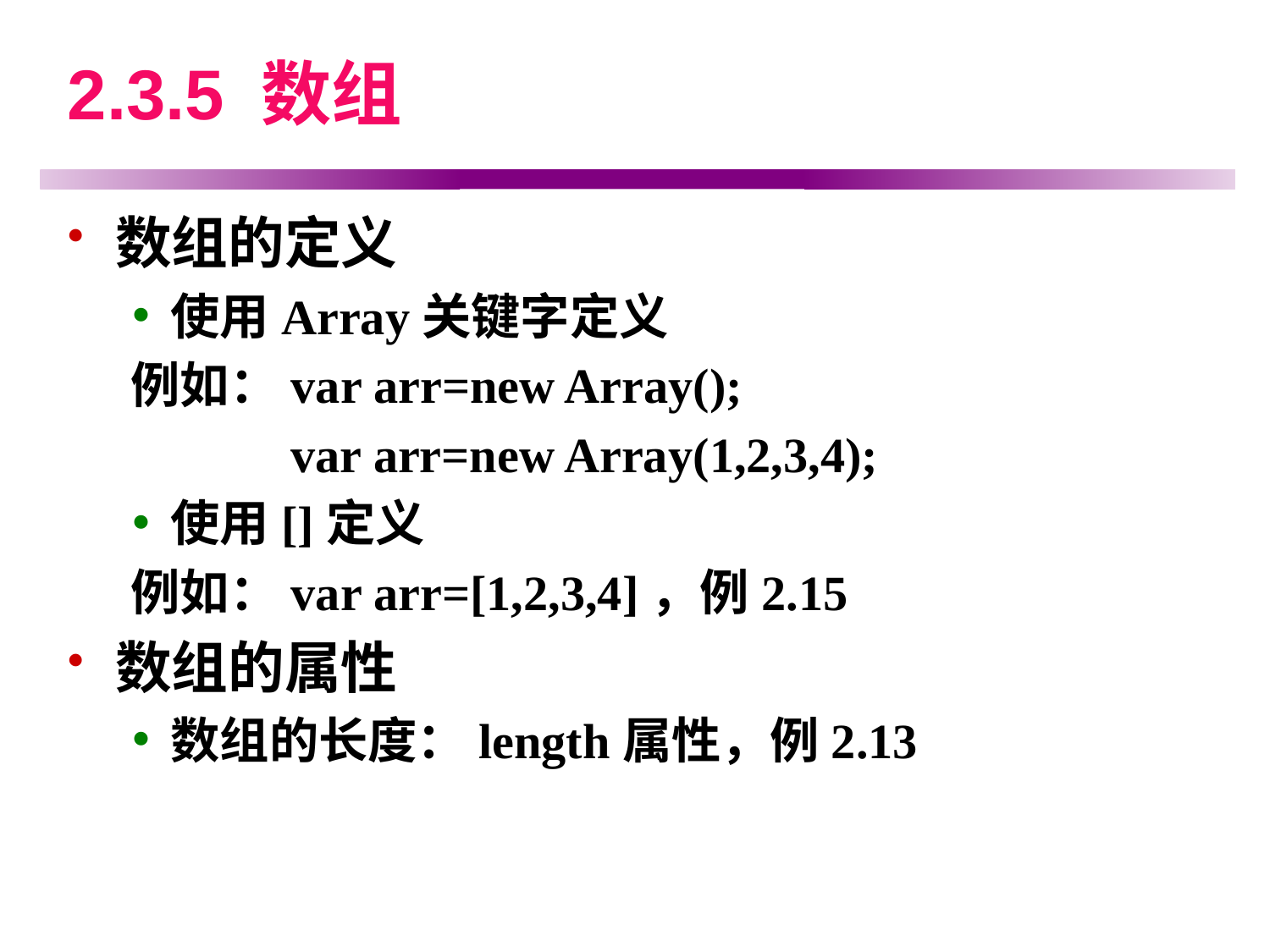

# 2.3.5 数组
数组的定义
使用Array关键字定义
例如：var arr=new Array();
             var arr=new Array(1,2,3,4);
使用[]定义
例如：var arr=[1,2,3,4]，例2.15
数组的属性
数组的长度：length属性，例2.13